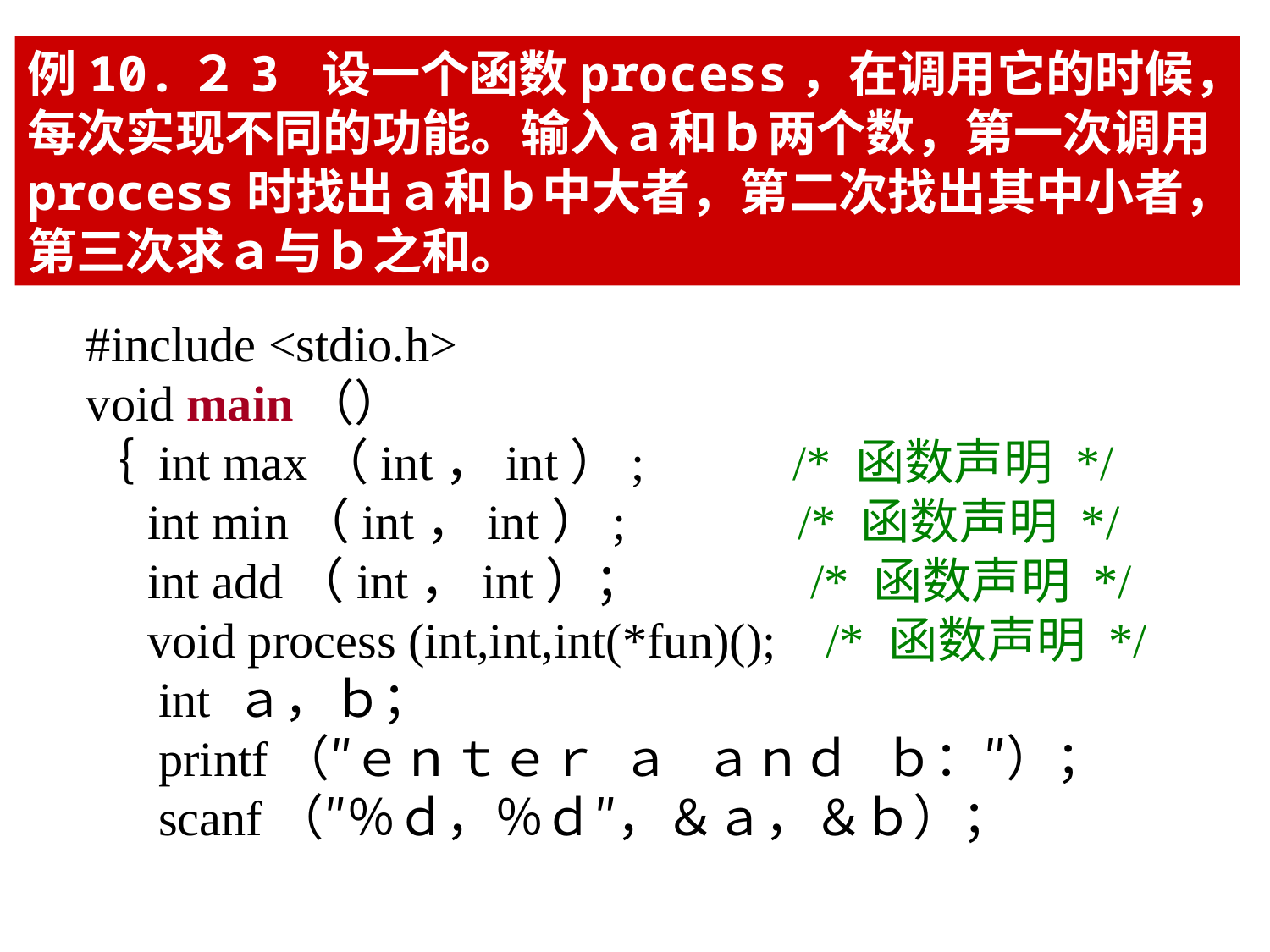

例10.２3 设一个函数process，在调用它的时候，每次实现不同的功能。输入ａ和ｂ两个数，第一次调用process时找出ａ和ｂ中大者，第二次找出其中小者，第三次求ａ与ｂ之和。
#include <stdio.h>
void main（）
｛ int max（int，int）;            /* 函数声明 */
     int min（int，int）;              /* 函数声明 */
     int add（int，int）；              /* 函数声明 */
     void process (int,int,int(*fun)();    /* 函数声明 */
　 int ａ，ｂ；
　 printf（″ｅｎｔｅｒ  ａ   ａｎｄ   ｂ：″）；
　 scanf（″％ｄ，％ｄ″，＆ａ，＆ｂ）；